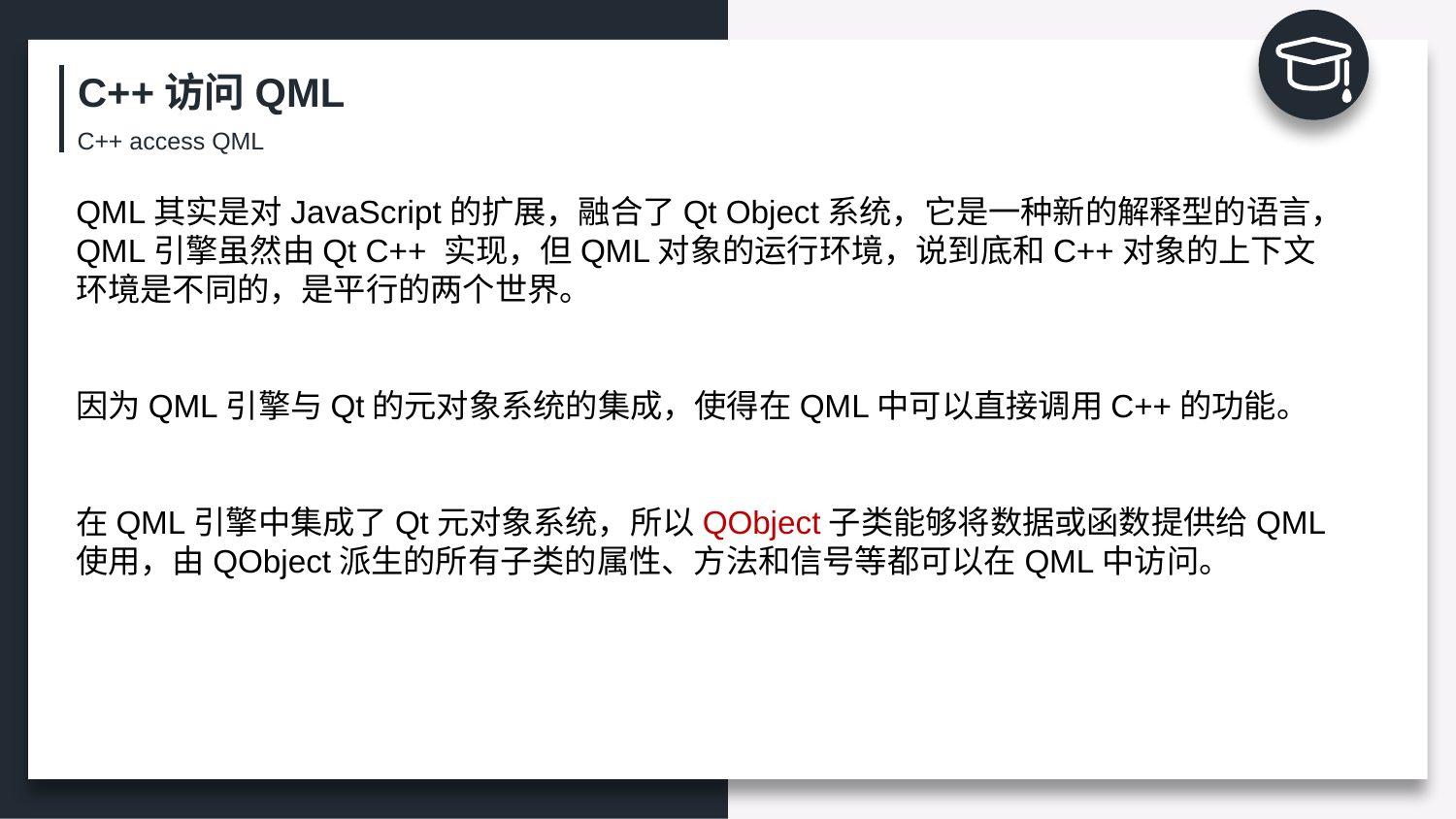

C++访问QML
C++ access QML
QML其实是对JavaScript的扩展，融合了Qt Object系统，它是一种新的解释型的语言，
QML引擎虽然由Qt C++ 实现，但QML对象的运行环境，说到底和C++对象的上下文
环境是不同的，是平行的两个世界。

因为QML引擎与Qt的元对象系统的集成，使得在QML中可以直接调用C++的功能。

在QML引擎中集成了Qt元对象系统，所以QObject子类能够将数据或函数提供给QML
使用，由QObject派生的所有子类的属性、方法和信号等都可以在QML中访问。